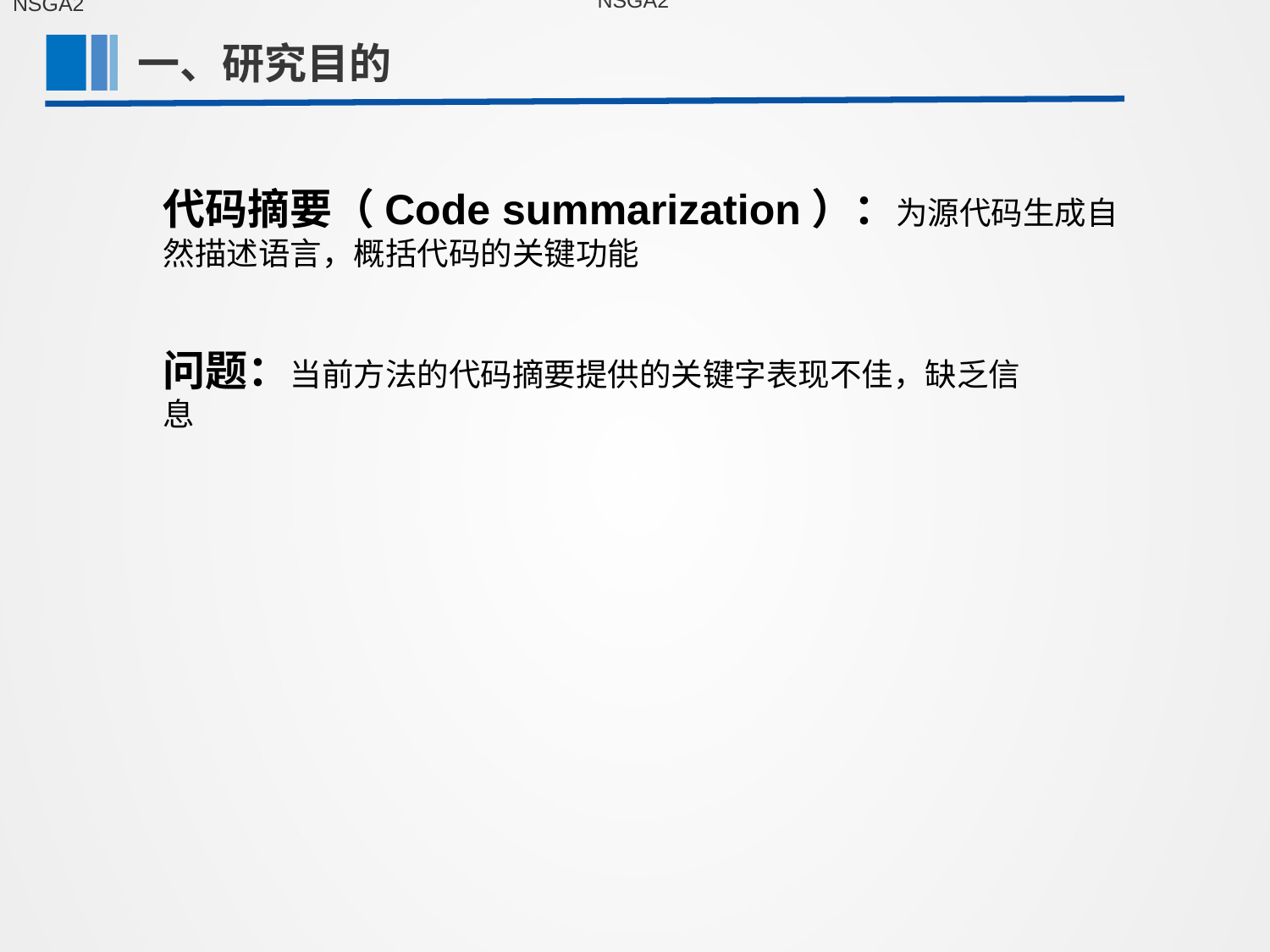

NSGA2
NSGA2
一、研究目的

第一部分
代码摘要（Code summarization）：为源代码生成自然描述语言，概括代码的关键功能
问题：当前方法的代码摘要提供的关键字表现不佳，缺乏信息